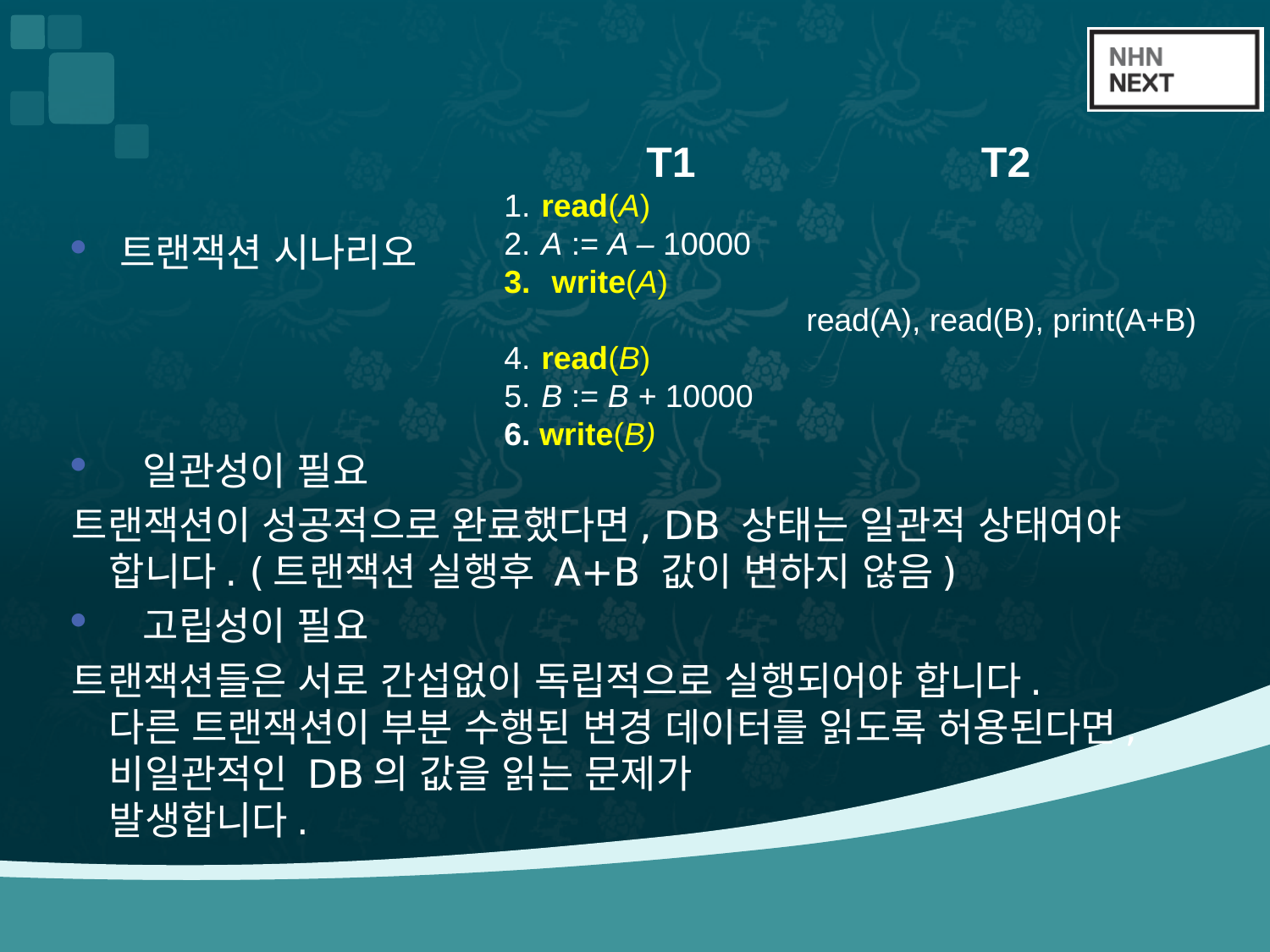

#
            T1		     T2
1.	read(A)
2.	A := A – 10000
write(A)
                                  read(A), read(B), print(A+B)
4.	read(B)
5.	B := B + 10000
6. write(B)
트랜잭션 시나리오

일관성이 필요
트랜잭션이 성공적으로 완료했다면, DB 상태는 일관적 상태여야 합니다. (트랜잭션 실행후 A+B 값이 변하지 않음)
고립성이 필요
트랜잭션들은 서로 간섭없이 독립적으로 실행되어야 합니다.
다른 트랜잭션이 부분 수행된 변경 데이터를 읽도록 허용된다면, 비일관적인 DB의 값을 읽는 문제가
발생합니다.